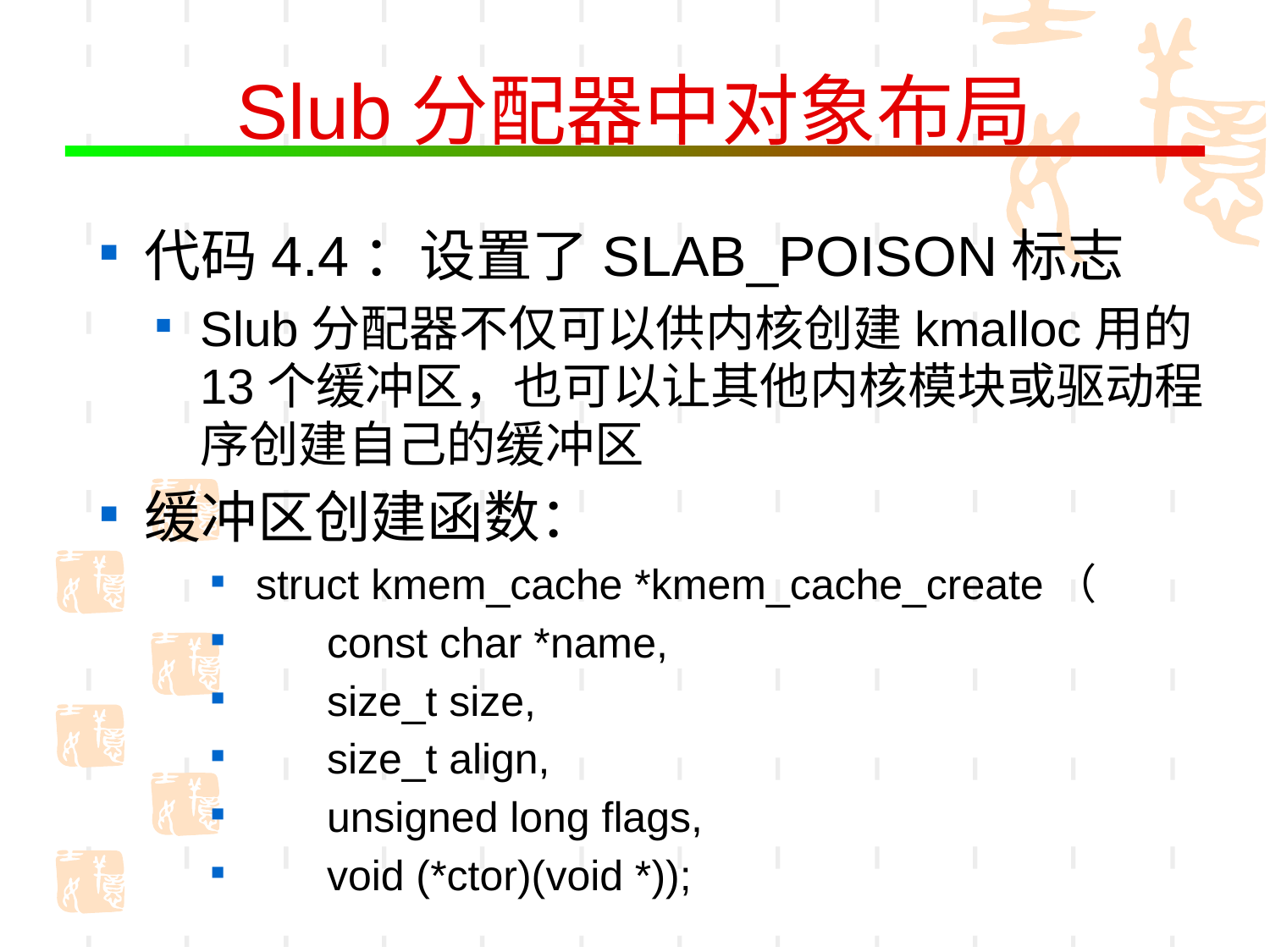

# Slub分配器中对象布局
代码4.4：设置了SLAB_POISON标志
Slub分配器不仅可以供内核创建kmalloc用的13个缓冲区，也可以让其他内核模块或驱动程序创建自己的缓冲区
缓冲区创建函数：
struct kmem_cache *kmem_cache_create（
      const char *name,
      size_t size,
      size_t align,
      unsigned long flags,
      void (*ctor)(void *));